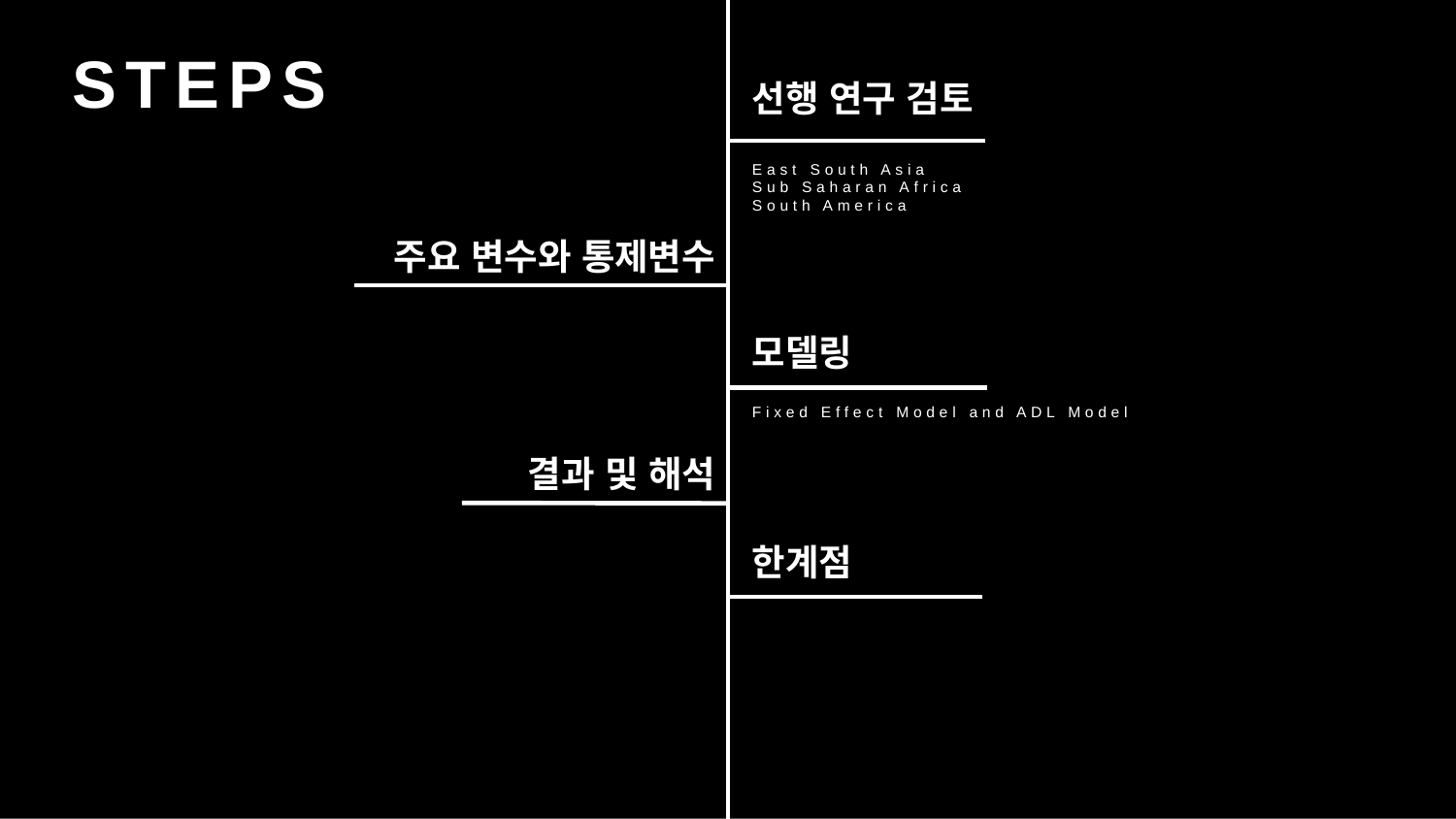

STEPS
선행 연구 검토
East South Asia
Sub Saharan Africa
South America
주요 변수와 통제변수
모델링
Fixed Effect Model and ADL Model
결과 및 해석
한계점